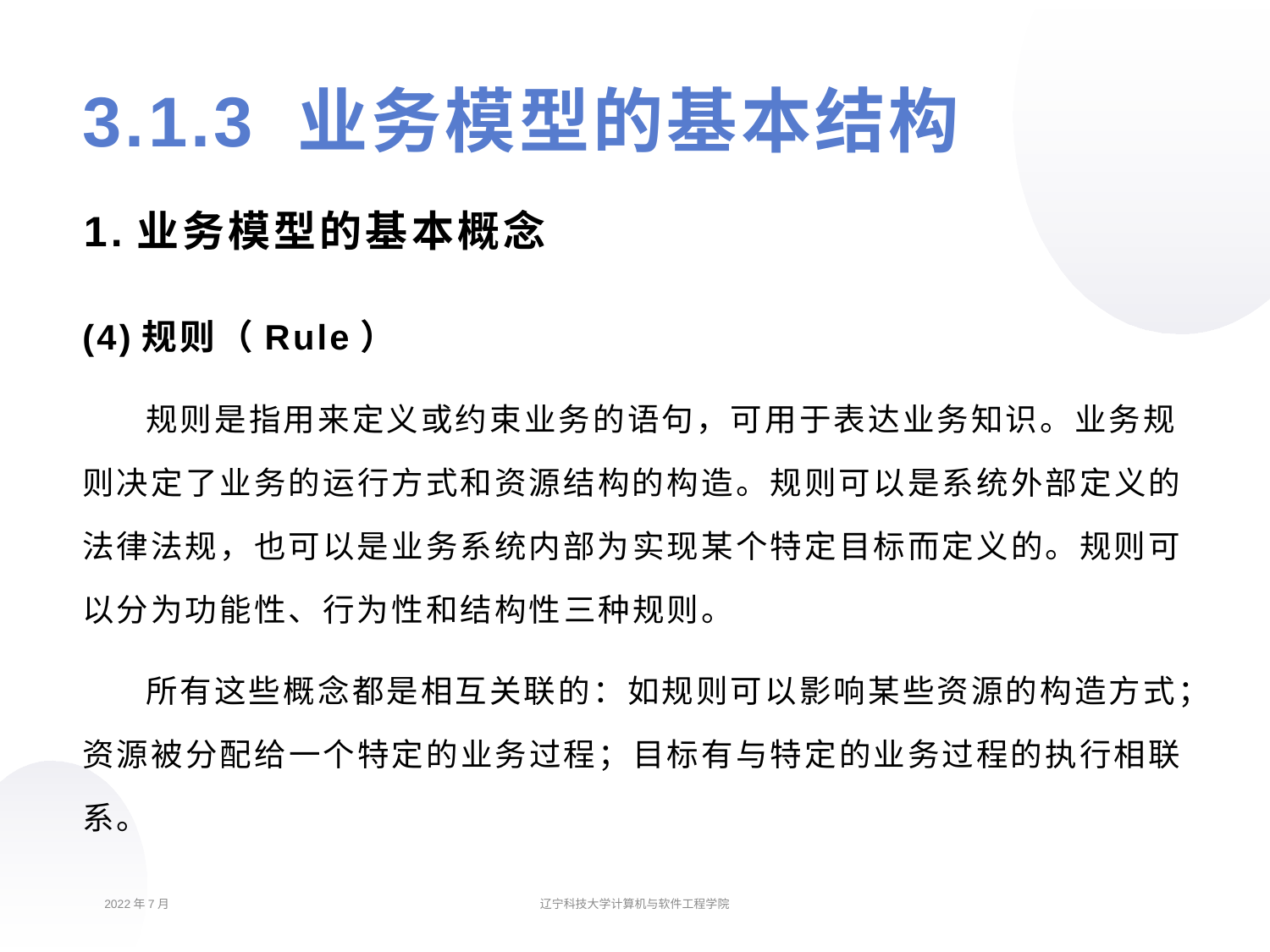

# 3.1.3 业务模型的基本结构
1.业务模型的基本概念

(4)规则（Rule）
规则是指用来定义或约束业务的语句，可用于表达业务知识。业务规则决定了业务的运行方式和资源结构的构造。规则可以是系统外部定义的法律法规，也可以是业务系统内部为实现某个特定目标而定义的。规则可以分为功能性、行为性和结构性三种规则。
所有这些概念都是相互关联的：如规则可以影响某些资源的构造方式；资源被分配给一个特定的业务过程；目标有与特定的业务过程的执行相联系。

2022年7月
辽宁科技大学计算机与软件工程学院
21